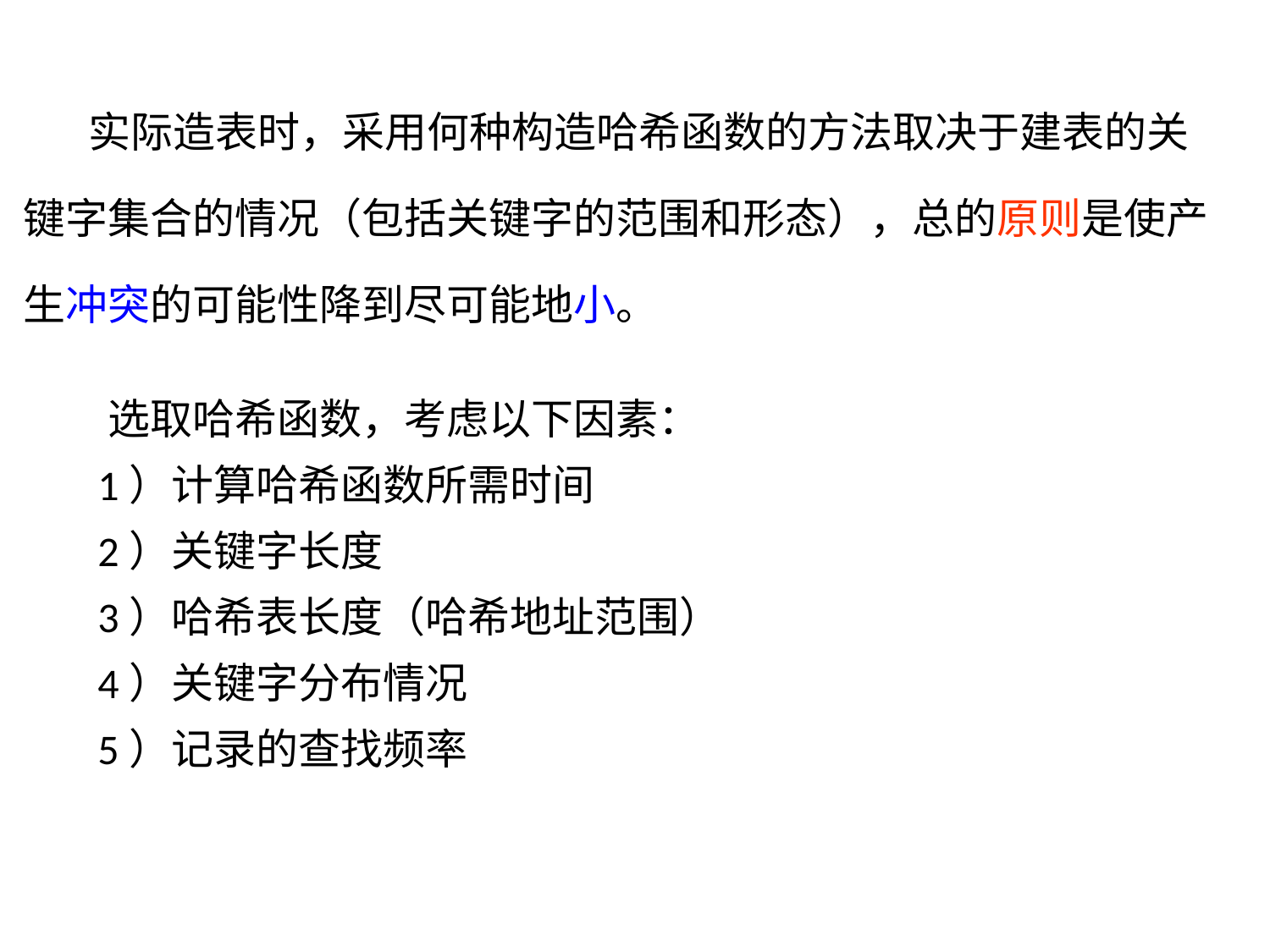

实际造表时，采用何种构造哈希函数的方法取决于建表的关
键字集合的情况（包括关键字的范围和形态），总的原则是使产
生冲突的可能性降到尽可能地小。
        选取哈希函数，考虑以下因素：
        1）计算哈希函数所需时间
        2）关键字长度
        3）哈希表长度（哈希地址范围）
        4）关键字分布情况
        5）记录的查找频率